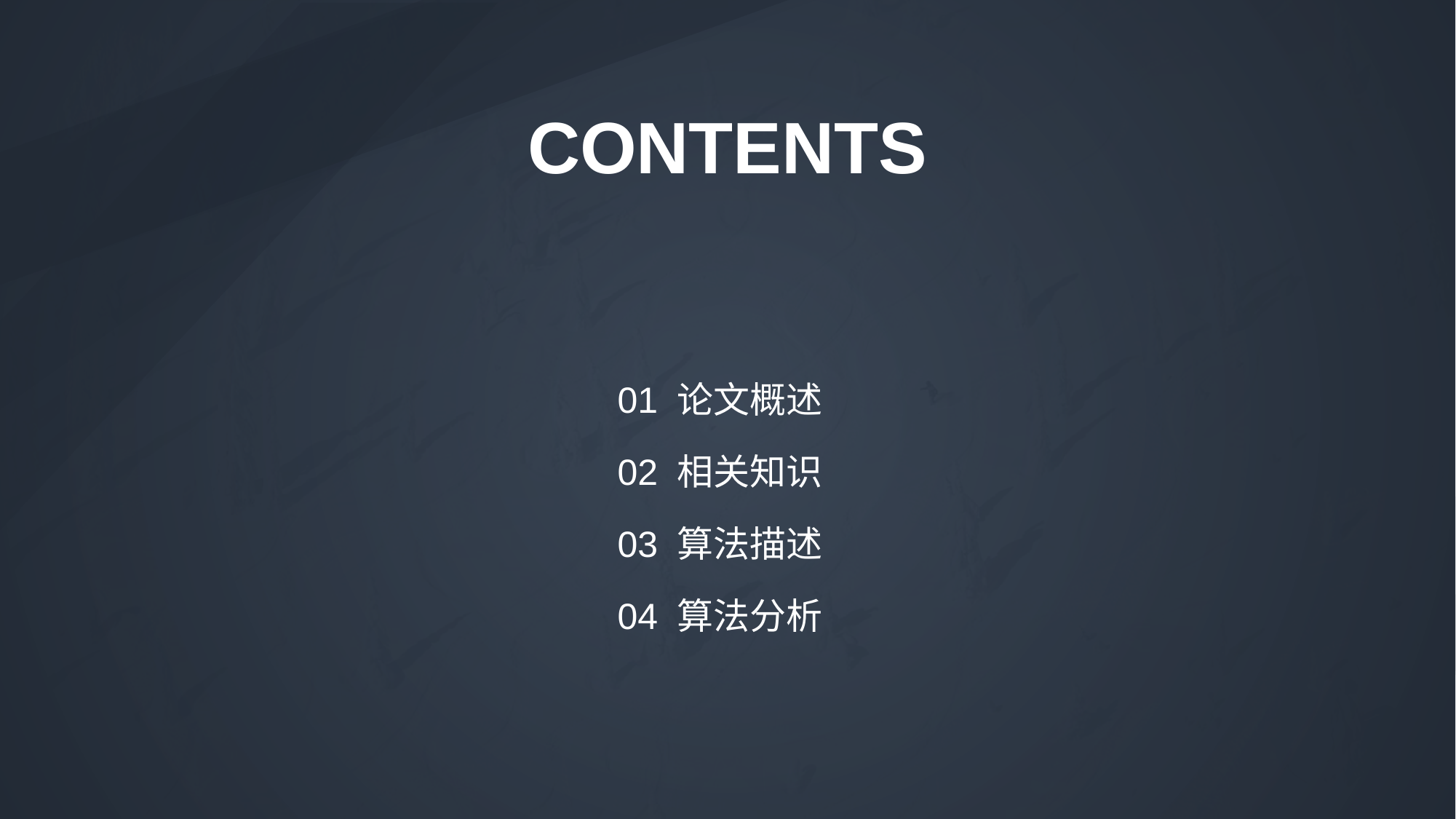

CONTENTS
01 论文概述
02 相关知识
03 算法描述
04 算法分析